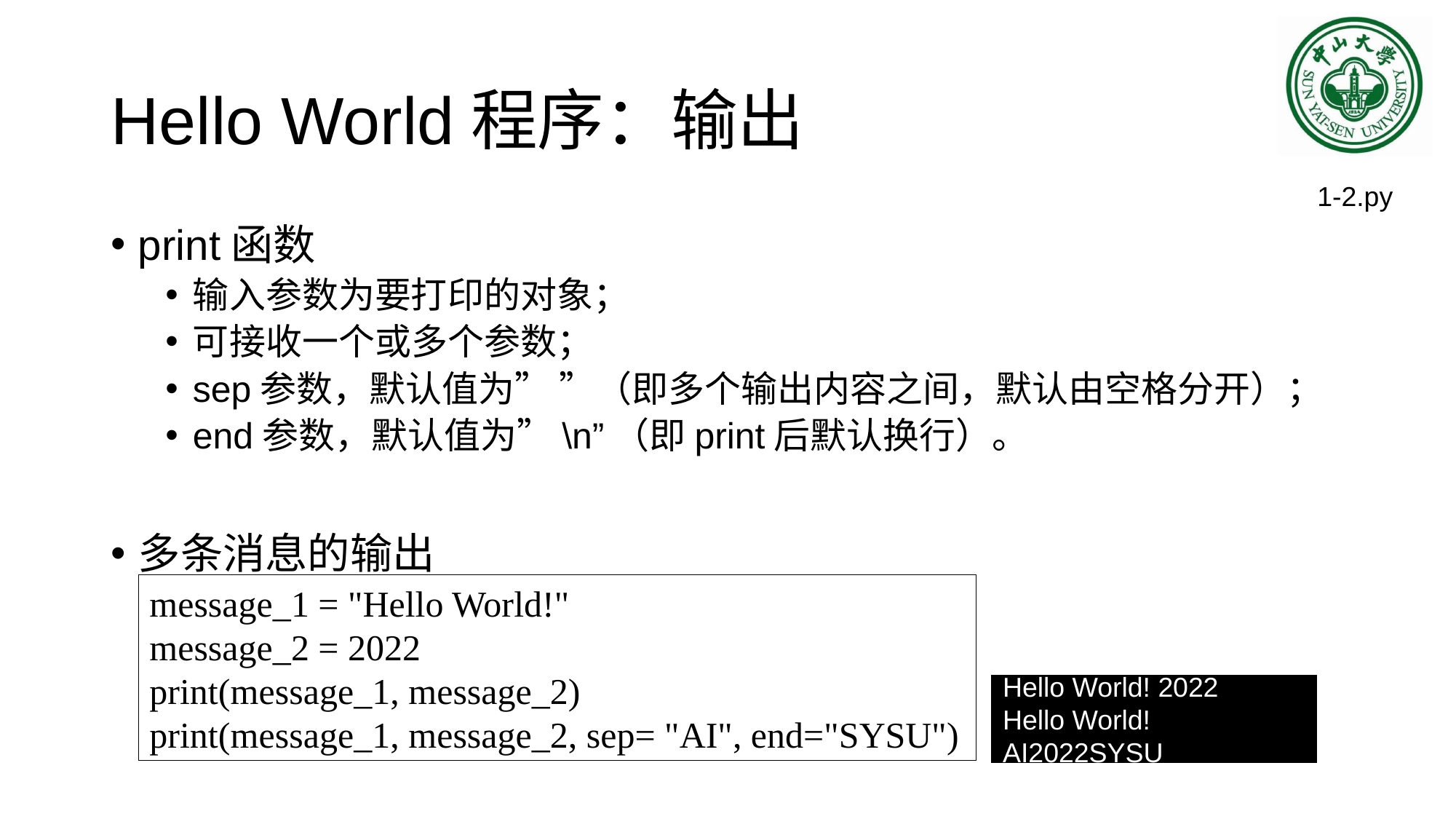

# Hello World程序：输出
1-2.py
print函数
输入参数为要打印的对象；
可接收一个或多个参数；
sep参数，默认值为” ”（即多个输出内容之间，默认由空格分开）；
end参数，默认值为”\n”（即print后默认换行）。

多条消息的输出

message_1 = "Hello World!"
message_2 = 2022
print(message_1, message_2)
print(message_1, message_2, sep= "AI", end="SYSU")
Hello World! 2022
Hello World!AI2022SYSU